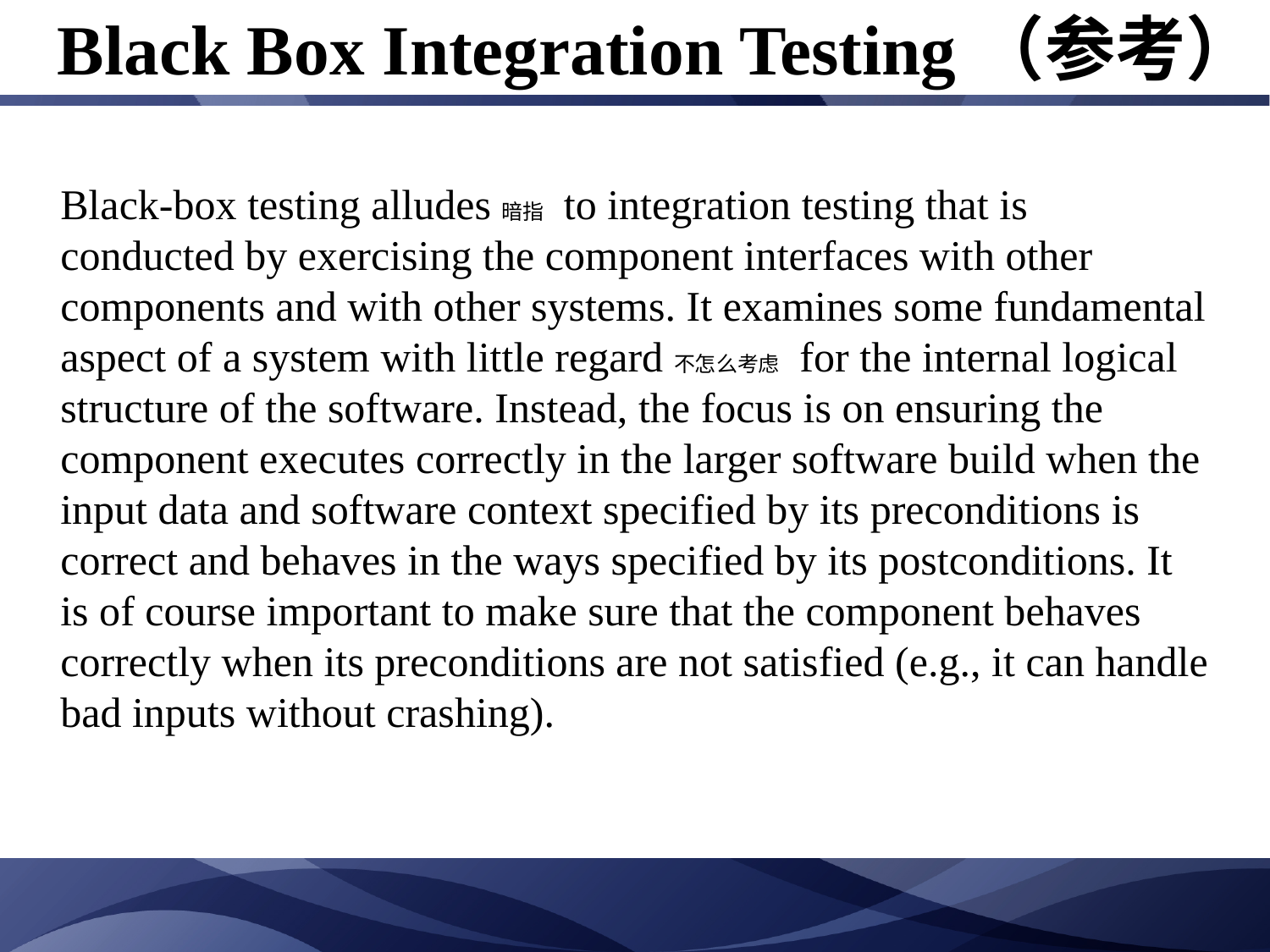

# Black Box Integration Testing（参考）
Black-box testing alludes暗指 to integration testing that is conducted by exercising the component interfaces with other components and with other systems. It examines some fundamental aspect of a system with little regard不怎么考虑 for the internal logical structure of the software. Instead, the focus is on ensuring the component executes correctly in the larger software build when the input data and software context specified by its preconditions is correct and behaves in the ways specified by its postconditions. It is of course important to make sure that the component behaves correctly when its preconditions are not satisfied (e.g., it can handle bad inputs without crashing).

132